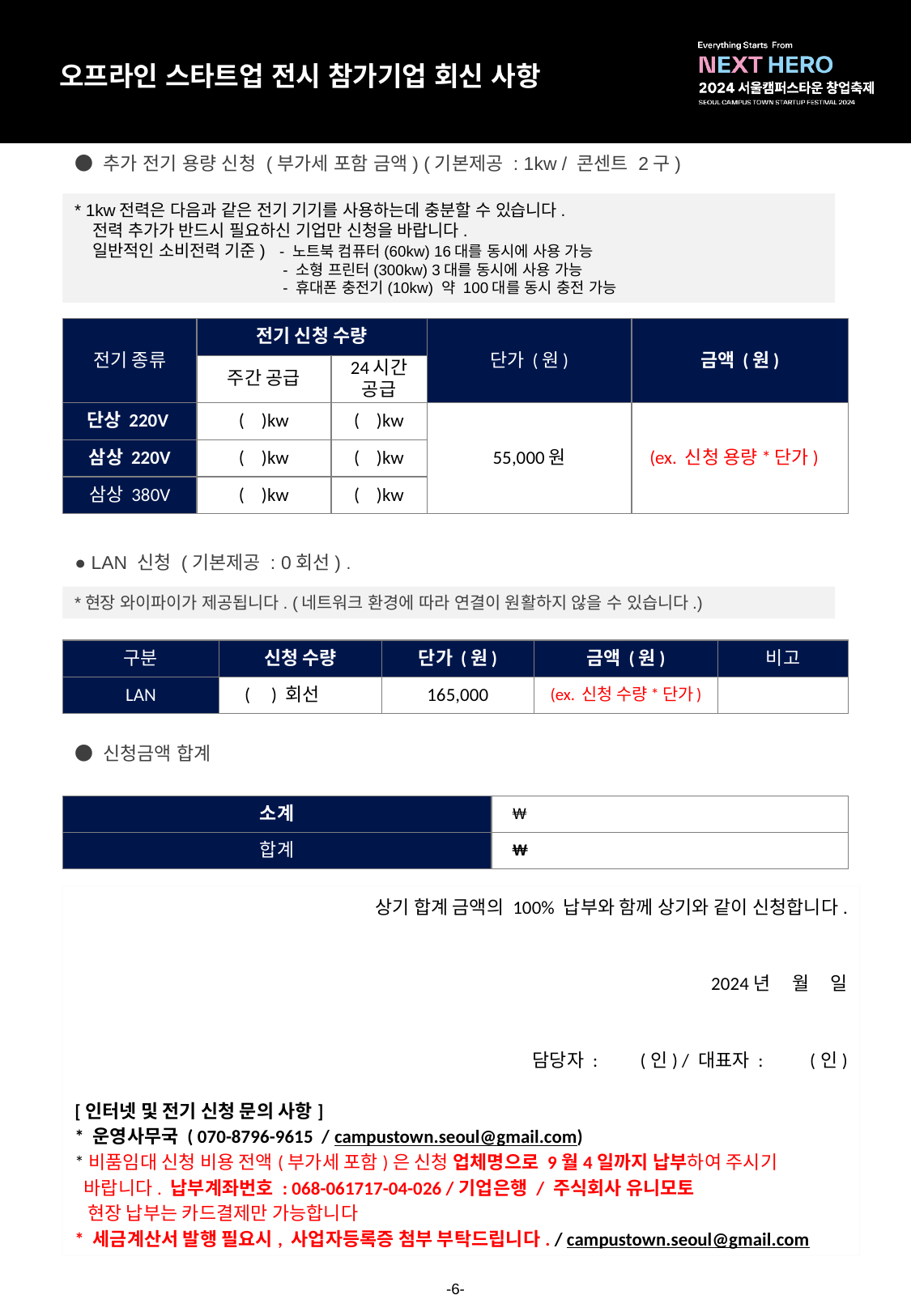

오프라인 스타트업 전시 참가기업 회신 사항
● 추가 전기 용량 신청 (부가세 포함 금액) (기본제공 : 1kw / 콘센트 2구)
* 1kw전력은 다음과 같은 전기 기기를 사용하는데 충분할 수 있습니다.
   전력 추가가 반드시 필요하신 기업만 신청을 바랍니다.
   일반적인 소비전력 기준)   - 노트북 컴퓨터(60kw) 16대를 동시에 사용 가능
                                                 - 소형 프린터(300kw) 3대를 동시에 사용 가능
                                                 - 휴대폰 충전기(10kw) 약 100대를 동시 충전 가능
| 전기 종류 | 전기 신청 수량 |  | 단가 (원) | 금액 (원) |
| --- | --- | --- | --- | --- |
|  | 주간 공급 | 24시간 공급 |  |  |
| 단상 220V | ( )kw | ( )kw | 55,000원 | (ex. 신청 용량\*단가) |
| 삼상 220V | ( )kw | ( )kw |  |  |
| 삼상 380V | ( )kw | ( )kw |  |  |
● LAN 신청 (기본제공 : 0회선) .
*현장 와이파이가 제공됩니다. (네트워크 환경에 따라 연결이 원활하지 않을 수 있습니다.)
| 구분 | 신청 수량 | 단가 (원) | 금액 (원) | 비고 |
| --- | --- | --- | --- | --- |
| LAN | ( ) 회선 | 165,000 | (ex. 신청 수량\*단가) |  |
● 신청금액 합계
| 소계 | ₩ |
| --- | --- |
| 합계 | ₩ |
상기 합계 금액의 100% 납부와 함께 상기와 같이 신청합니다.

2024년     월     일

담당자 :          (인) / 대표자 :           (인)

[인터넷 및 전기 신청 문의 사항]
* 운영사무국 ( 070-8796-9615  / campustown.seoul@gmail.com)
*비품임대 신청 비용 전액(부가세 포함)은 신청 업체명으로 9월4일까지 납부하여 주시기 바랍니다. 납부계좌번호 : 068-061717-04-026 /기업은행 / 주식회사 유니모토
  현장 납부는 카드결제만 가능합니다
* 세금계산서 발행 필요시, 사업자등록증 첨부 부탁드립니다. / campustown.seoul@gmail.com
-6-